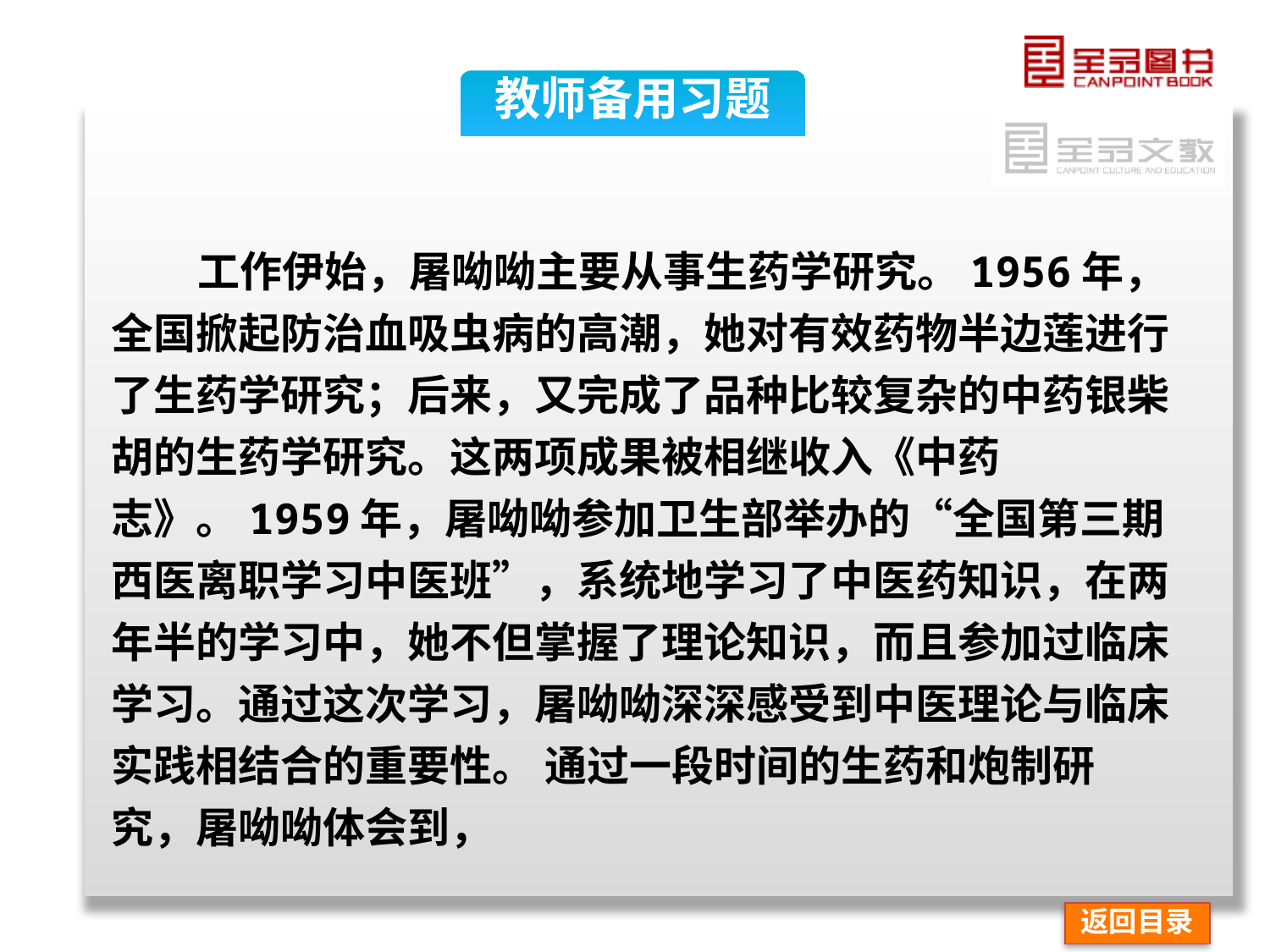

教师备用习题
工作伊始，屠呦呦主要从事生药学研究。1956年，全国掀起防治血吸虫病的高潮，她对有效药物半边莲进行了生药学研究；后来，又完成了品种比较复杂的中药银柴胡的生药学研究。这两项成果被相继收入《中药志》。1959年，屠呦呦参加卫生部举办的“全国第三期西医离职学习中医班”，系统地学习了中医药知识，在两年半的学习中，她不但掌握了理论知识，而且参加过临床学习。通过这次学习，屠呦呦深深感受到中医理论与临床实践相结合的重要性。 通过一段时间的生药和炮制研究，屠呦呦体会到，
返回目录